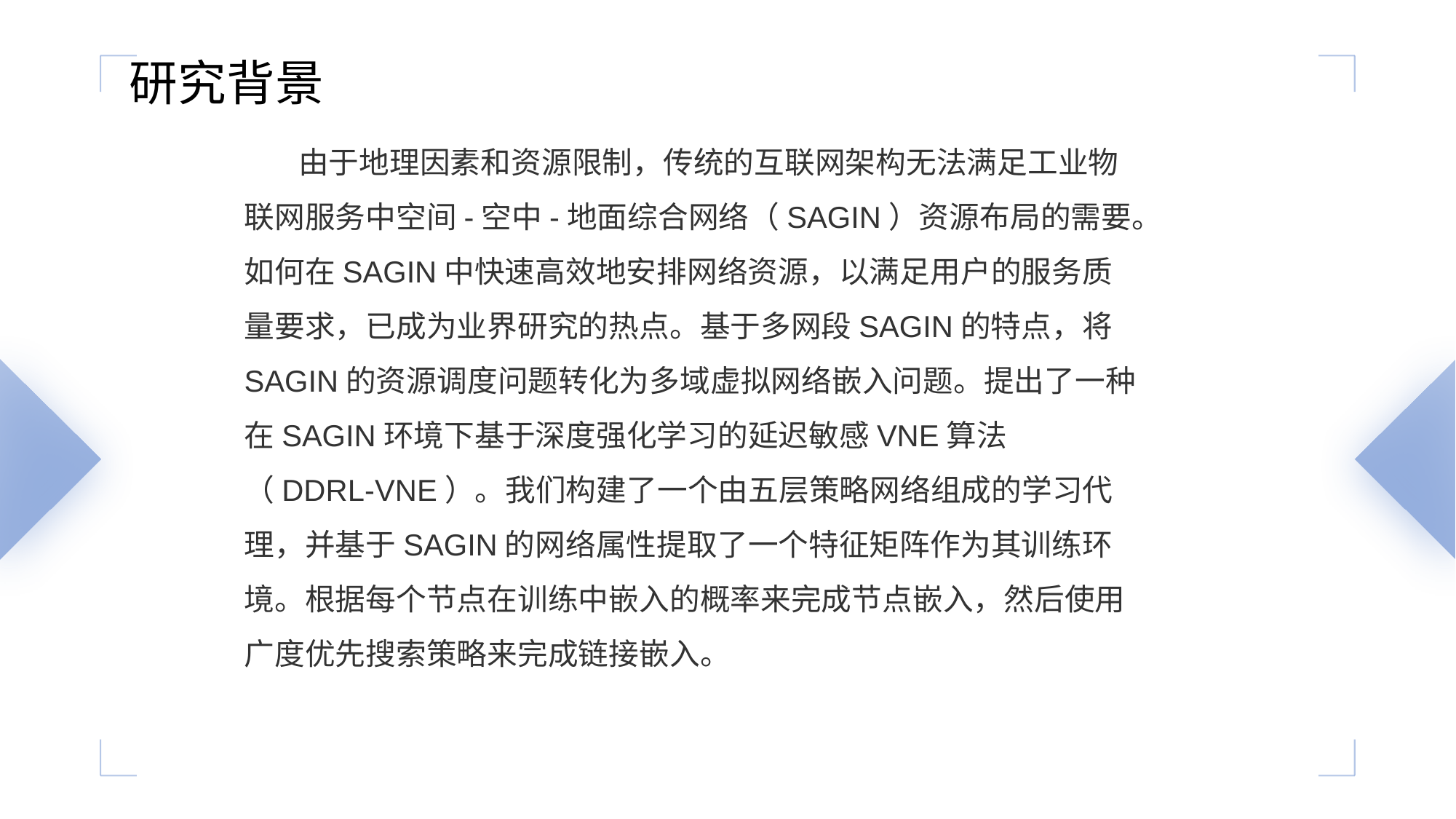

研究背景
       由于地理因素和资源限制，传统的互联网架构无法满足工业物联网服务中空间-空中-地面综合网络（SAGIN）资源布局的需要。如何在SAGIN中快速高效地安排网络资源，以满足用户的服务质量要求，已成为业界研究的热点。基于多网段SAGIN的特点，将SAGIN的资源调度问题转化为多域虚拟网络嵌入问题。提出了一种在SAGIN环境下基于深度强化学习的延迟敏感VNE算法（DDRL-VNE）。我们构建了一个由五层策略网络组成的学习代理，并基于SAGIN的网络属性提取了一个特征矩阵作为其训练环境。根据每个节点在训练中嵌入的概率来完成节点嵌入，然后使用广度优先搜索策略来完成链接嵌入。